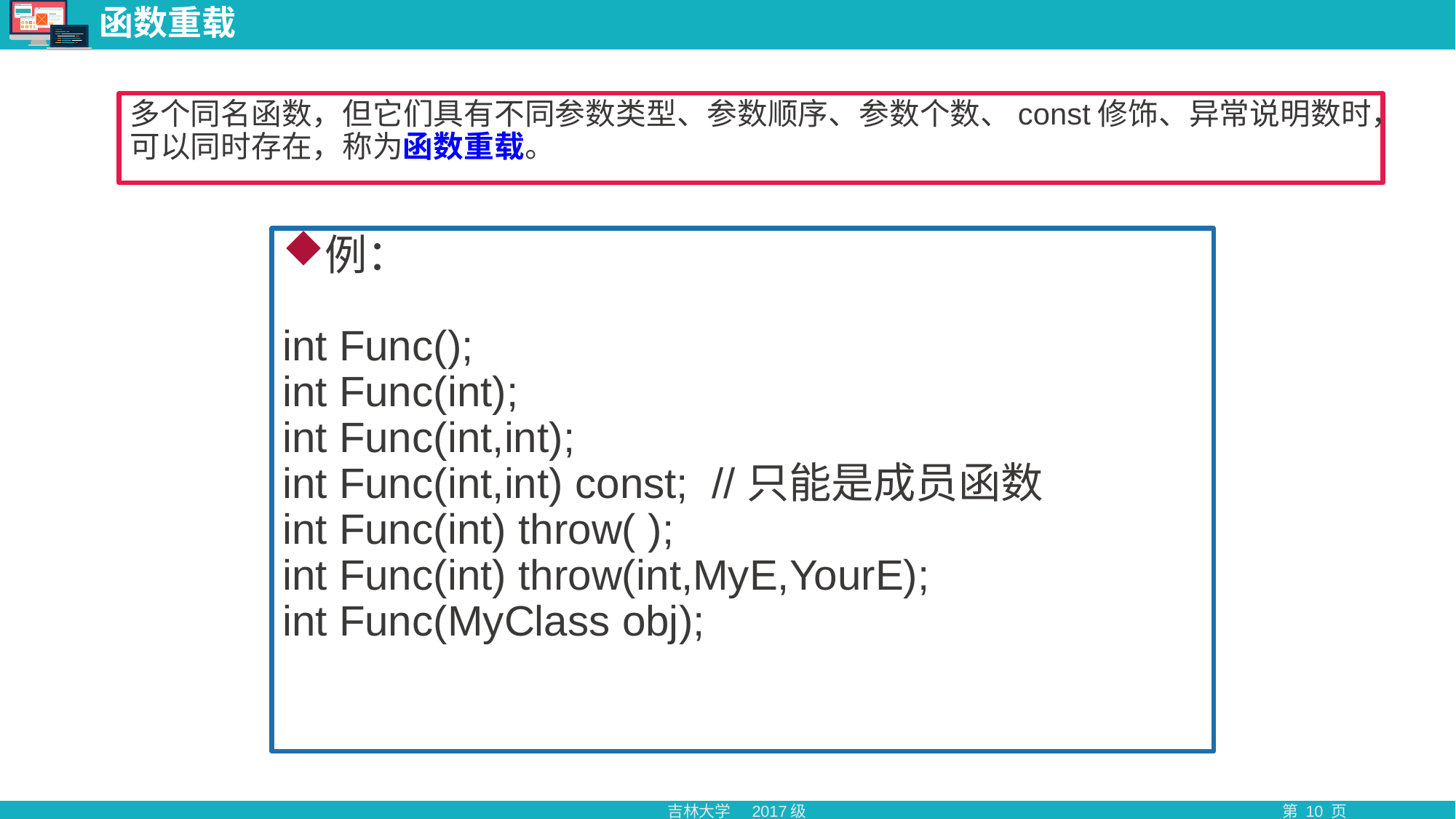

# 函数重载
多个同名函数，但它们具有不同参数类型、参数顺序、参数个数、const修饰、异常说明数时，可以同时存在，称为函数重载。
例：
int Func();
int Func(int);
int Func(int,int);
int Func(int,int) const;  //只能是成员函数
int Func(int) throw( );
int Func(int) throw(int,MyE,YourE);
int Func(MyClass obj);